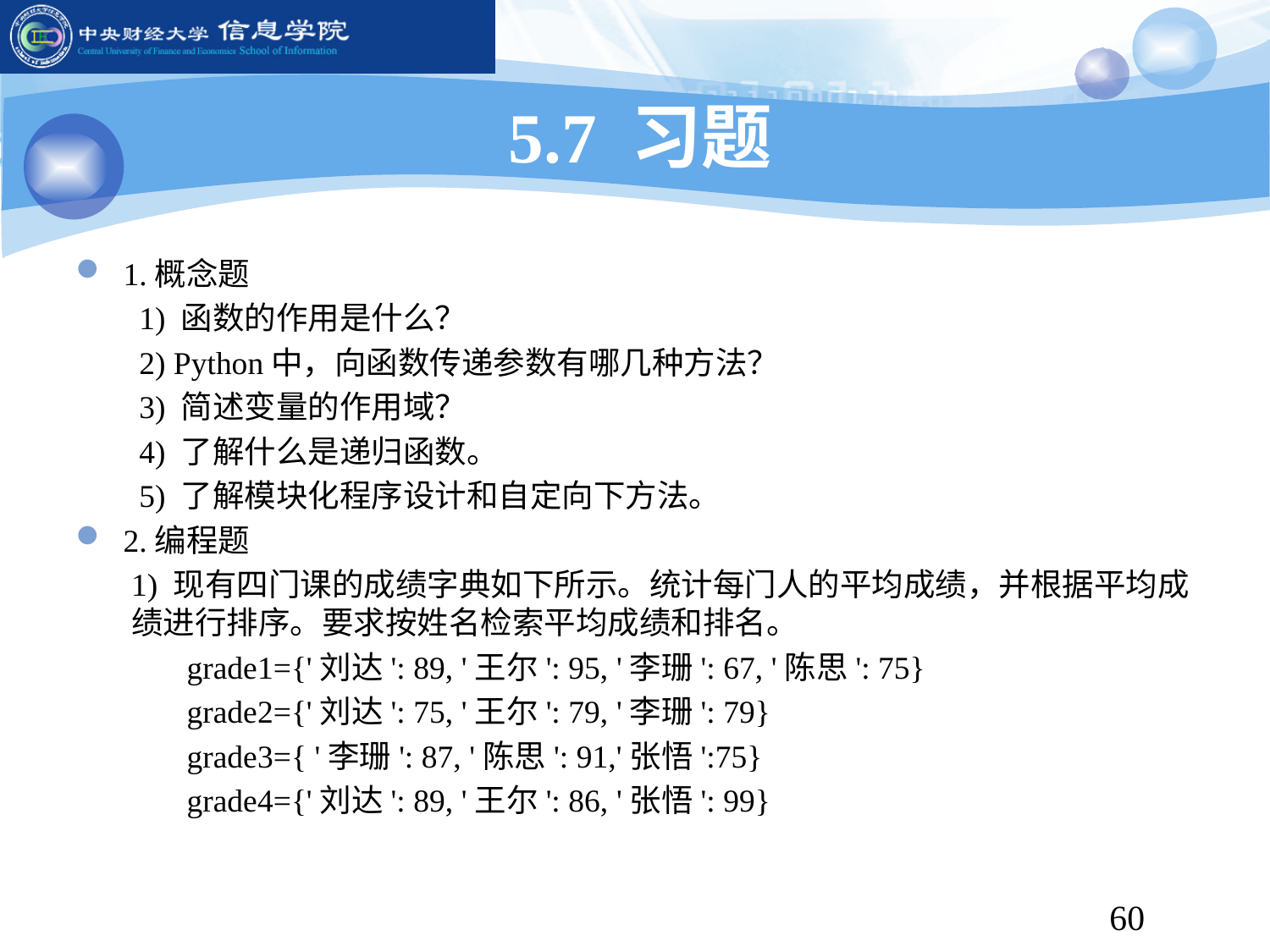

# 5.7 习题
1.概念题
1) 函数的作用是什么？
2) Python中，向函数传递参数有哪几种方法？
3) 简述变量的作用域？
4) 了解什么是递归函数。
5) 了解模块化程序设计和自定向下方法。
2.编程题
1) 现有四门课的成绩字典如下所示。统计每门人的平均成绩，并根据平均成绩进行排序。要求按姓名检索平均成绩和排名。
grade1={'刘达': 89, '王尔': 95, '李珊': 67, '陈思': 75}
grade2={'刘达': 75, '王尔': 79, '李珊': 79}
grade3={ '李珊': 87, '陈思': 91,'张悟':75}
grade4={'刘达': 89, '王尔': 86, '张悟': 99}